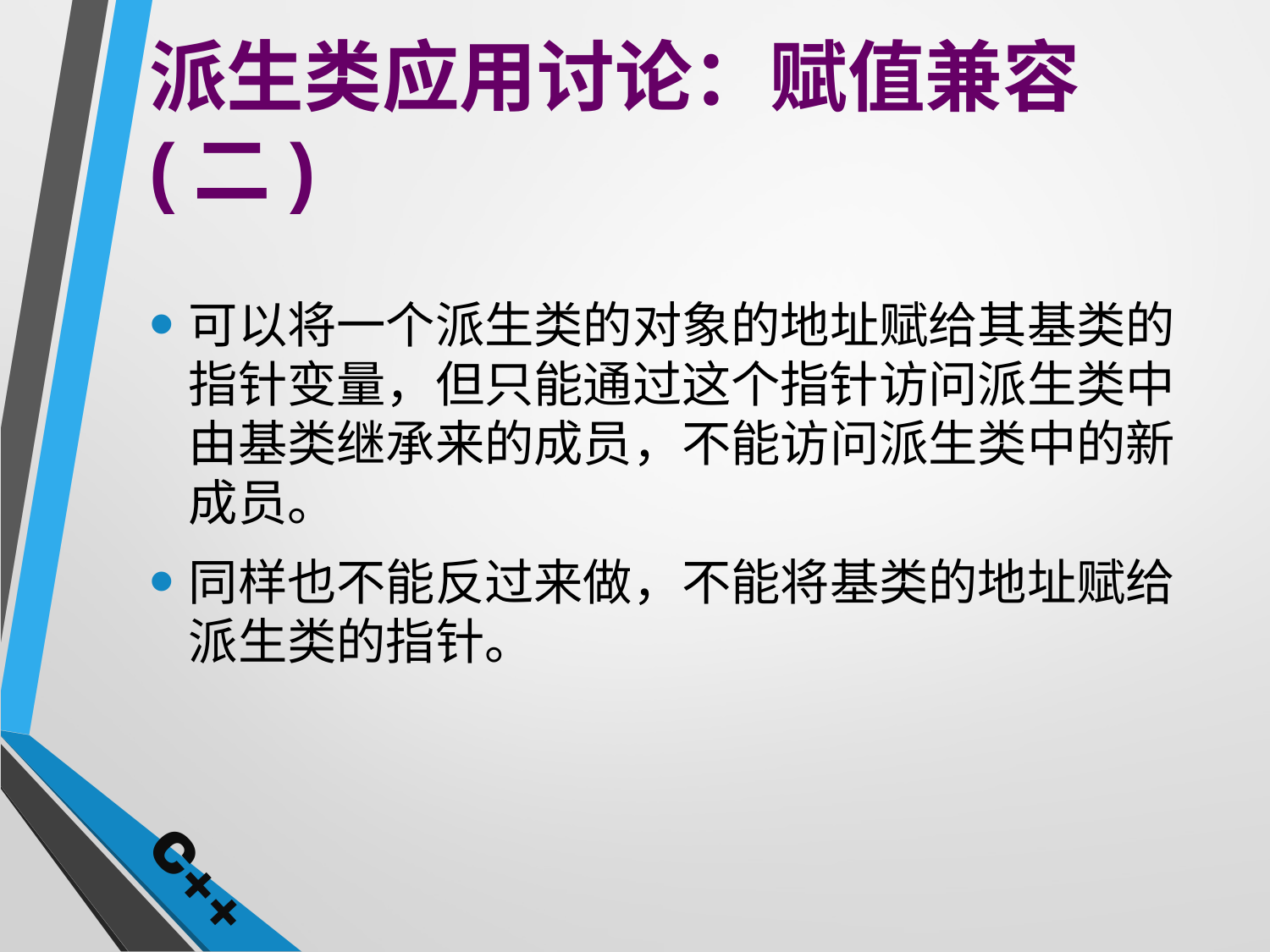

# 派生类应用讨论：赋值兼容(二)
可以将一个派生类的对象的地址赋给其基类的指针变量，但只能通过这个指针访问派生类中由基类继承来的成员，不能访问派生类中的新成员。
同样也不能反过来做，不能将基类的地址赋给派生类的指针。